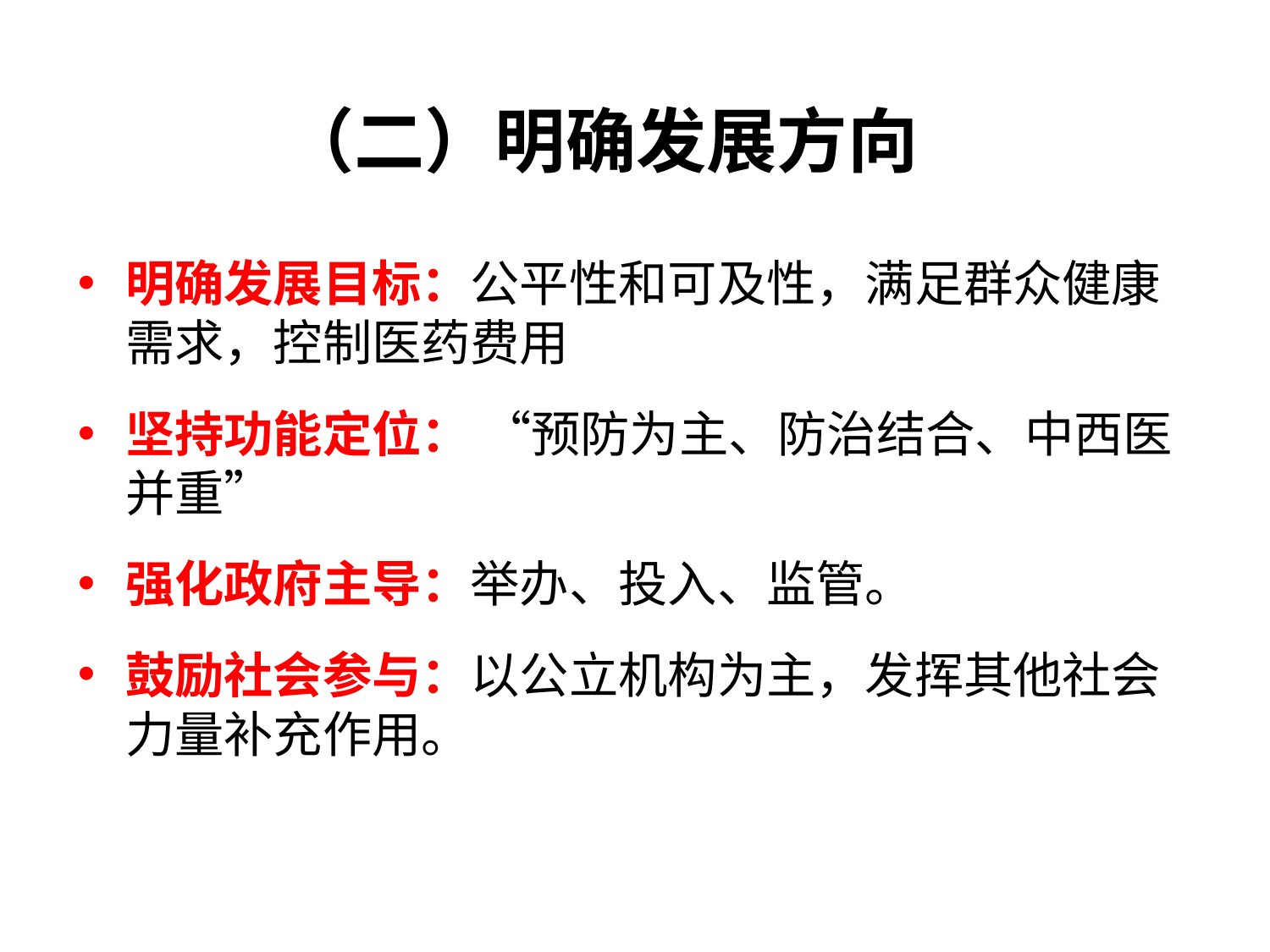

# （二）明确发展方向
明确发展目标：公平性和可及性，满足群众健康需求，控制医药费用
坚持功能定位： “预防为主、防治结合、中西医并重”
强化政府主导：举办、投入、监管。
鼓励社会参与：以公立机构为主，发挥其他社会力量补充作用。